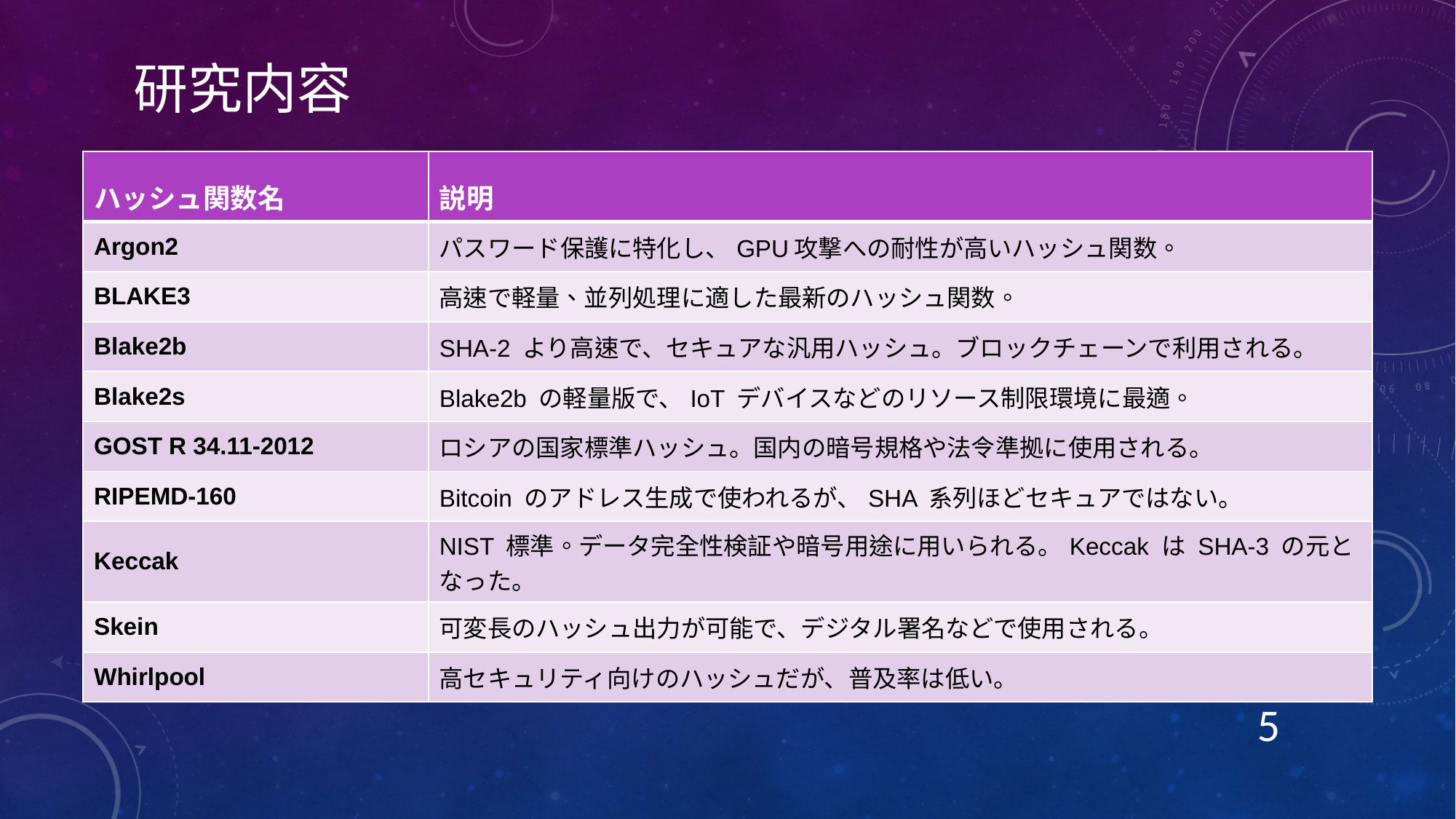

# 研究内容
| ハッシュ関数名 | 説明 |
| --- | --- |
| Argon2 | パスワード保護に特化し、GPU攻撃への耐性が高いハッシュ関数。 |
| BLAKE3 | 高速で軽量、並列処理に適した最新のハッシュ関数。 |
| Blake2b | SHA-2 より高速で、セキュアな汎用ハッシュ。ブロックチェーンで利用される。 |
| Blake2s | Blake2b の軽量版で、IoT デバイスなどのリソース制限環境に最適。 |
| GOST R 34.11-2012 | ロシアの国家標準ハッシュ。国内の暗号規格や法令準拠に使用される。 |
| RIPEMD-160 | Bitcoin のアドレス生成で使われるが、SHA 系列ほどセキュアではない。 |
| Keccak | NIST 標準。データ完全性検証や暗号用途に用いられる。Keccak は SHA-3 の元となった。 |
| Skein | 可変長のハッシュ出力が可能で、デジタル署名などで使用される。 |
| Whirlpool | 高セキュリティ向けのハッシュだが、普及率は低い。 |
5